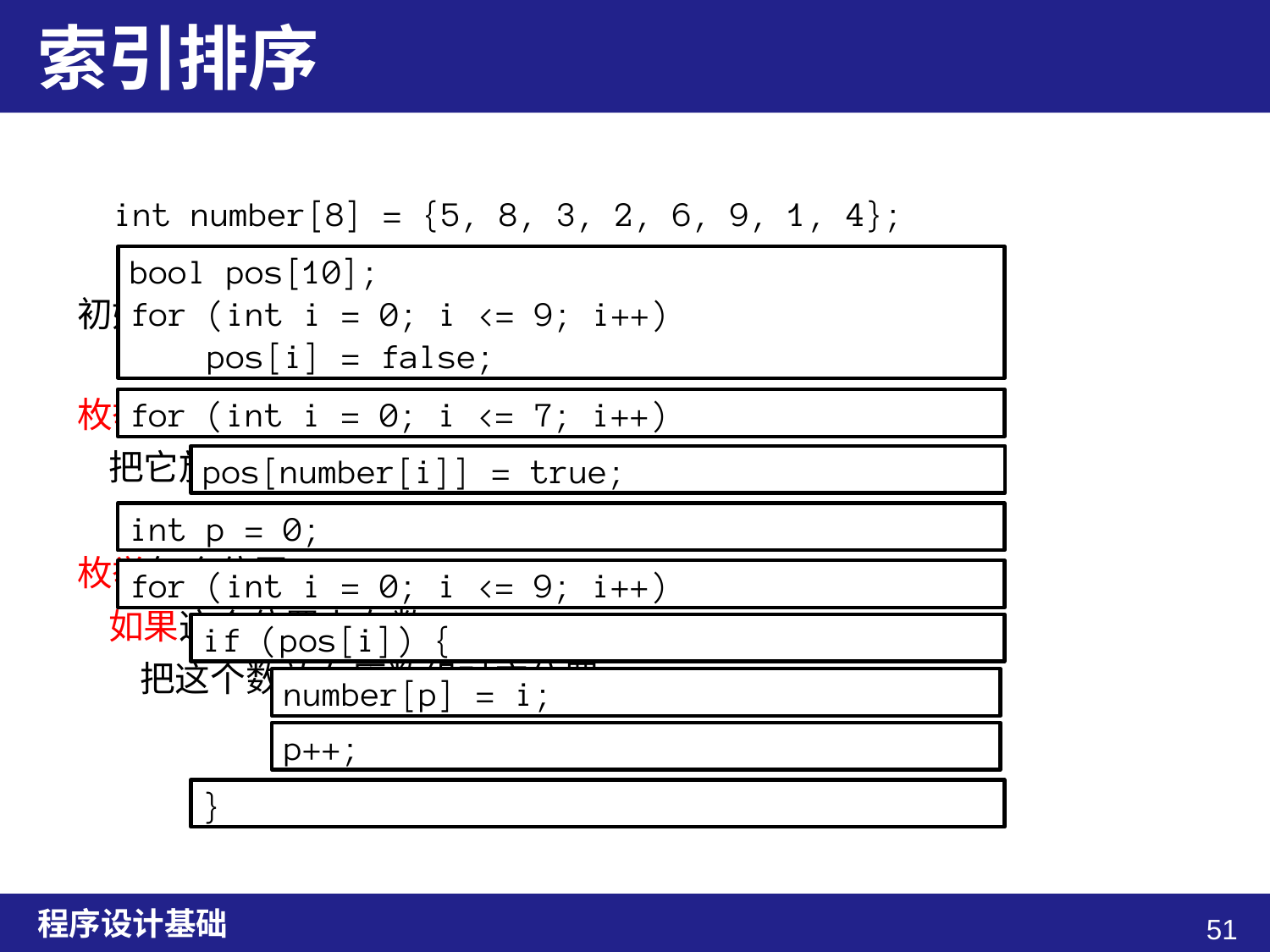

# 索引排序

    int number[8] = {5, 8, 3, 2, 6, 9, 1, 4};

    初始化各个位置

    枚举每个数
        把它放在对应位置

    枚举每个位置
        如果这个位置上有数
            把这个数放在原数组对应位置
bool pos[10];
for (int i = 0; i <= 9; i++)
    pos[i] = false;
for (int i = 0; i <= 7; i++)
pos[number[i]] = true;
int p = 0;
for (int i = 0; i <= 9; i++)
if (pos[i]) {
number[p] = i;
p++;
}